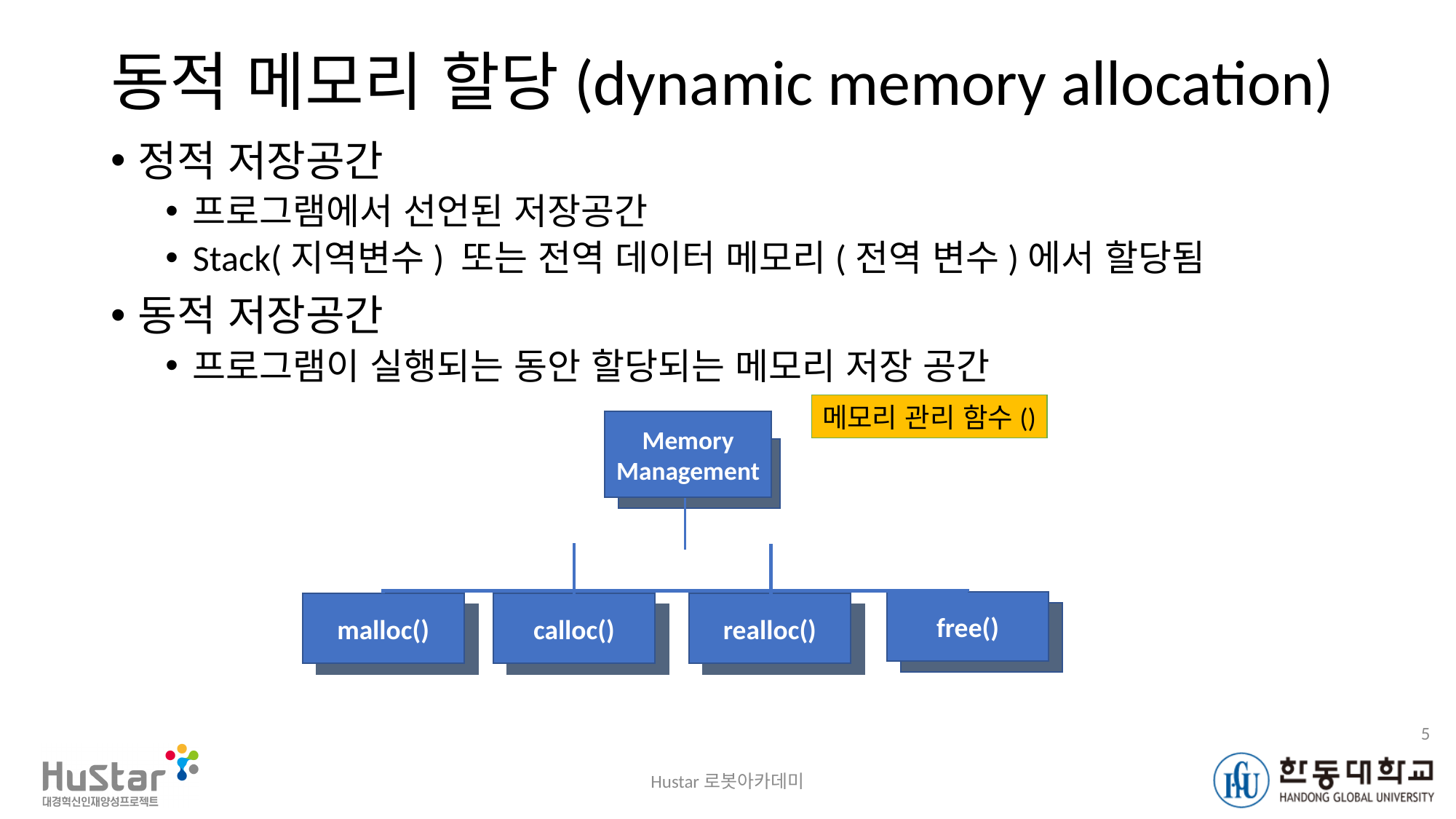

# 동적 메모리 할당(dynamic memory allocation)
정적 저장공간
프로그램에서 선언된 저장공간
Stack(지역변수) 또는 전역 데이터 메모리(전역 변수)에서 할당됨
동적 저장공간
프로그램이 실행되는 동안 할당되는 메모리 저장 공간
메모리 관리 함수()
Memory
Management

free()
malloc()
calloc()
realloc()

5
Hustar로봇아카데미